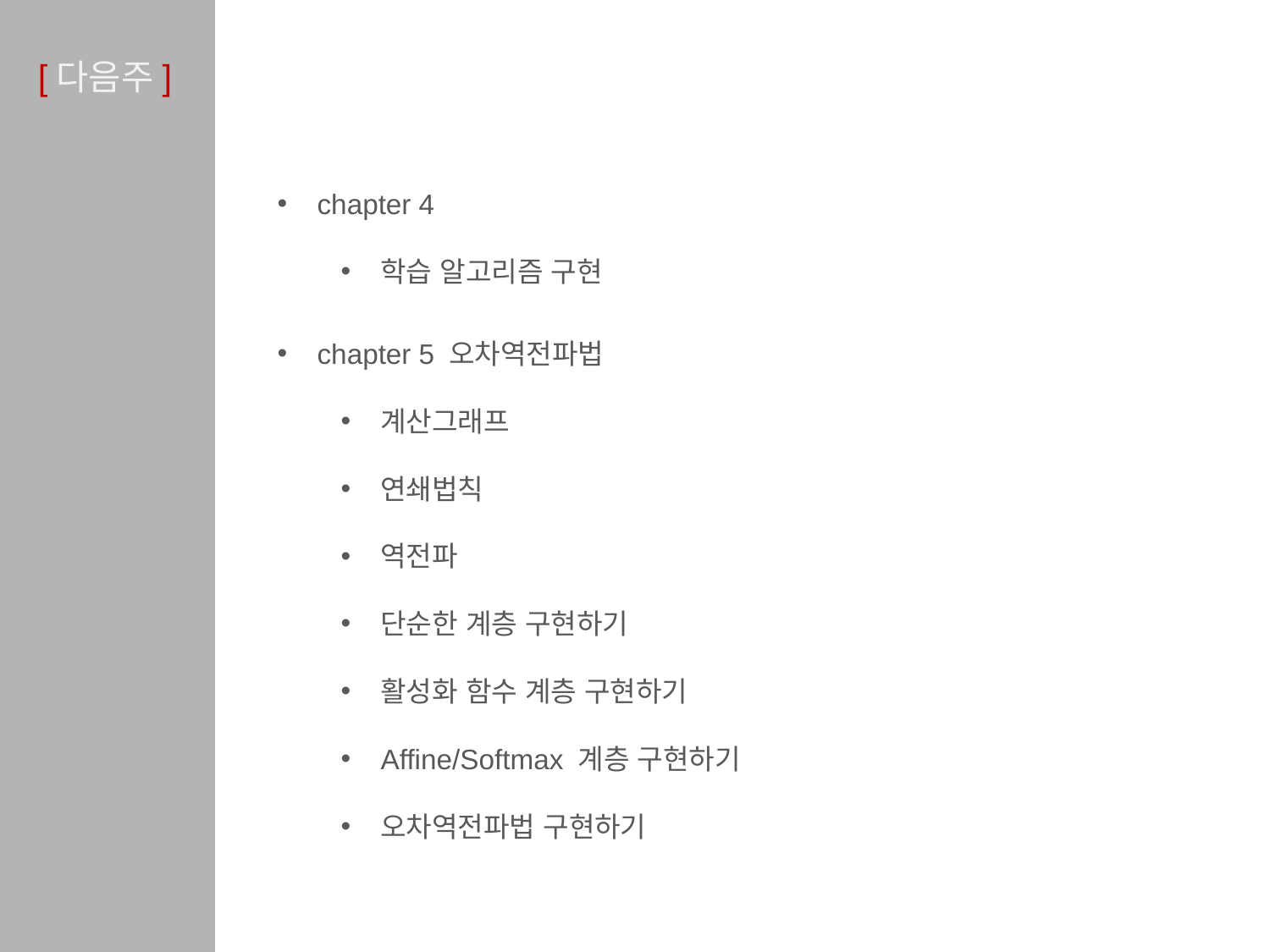

# [다음주]
chapter 4
학습 알고리즘 구현
chapter 5 오차역전파법
계산그래프
연쇄법칙
역전파
단순한 계층 구현하기
활성화 함수 계층 구현하기
Affine/Softmax 계층 구현하기
오차역전파법 구현하기